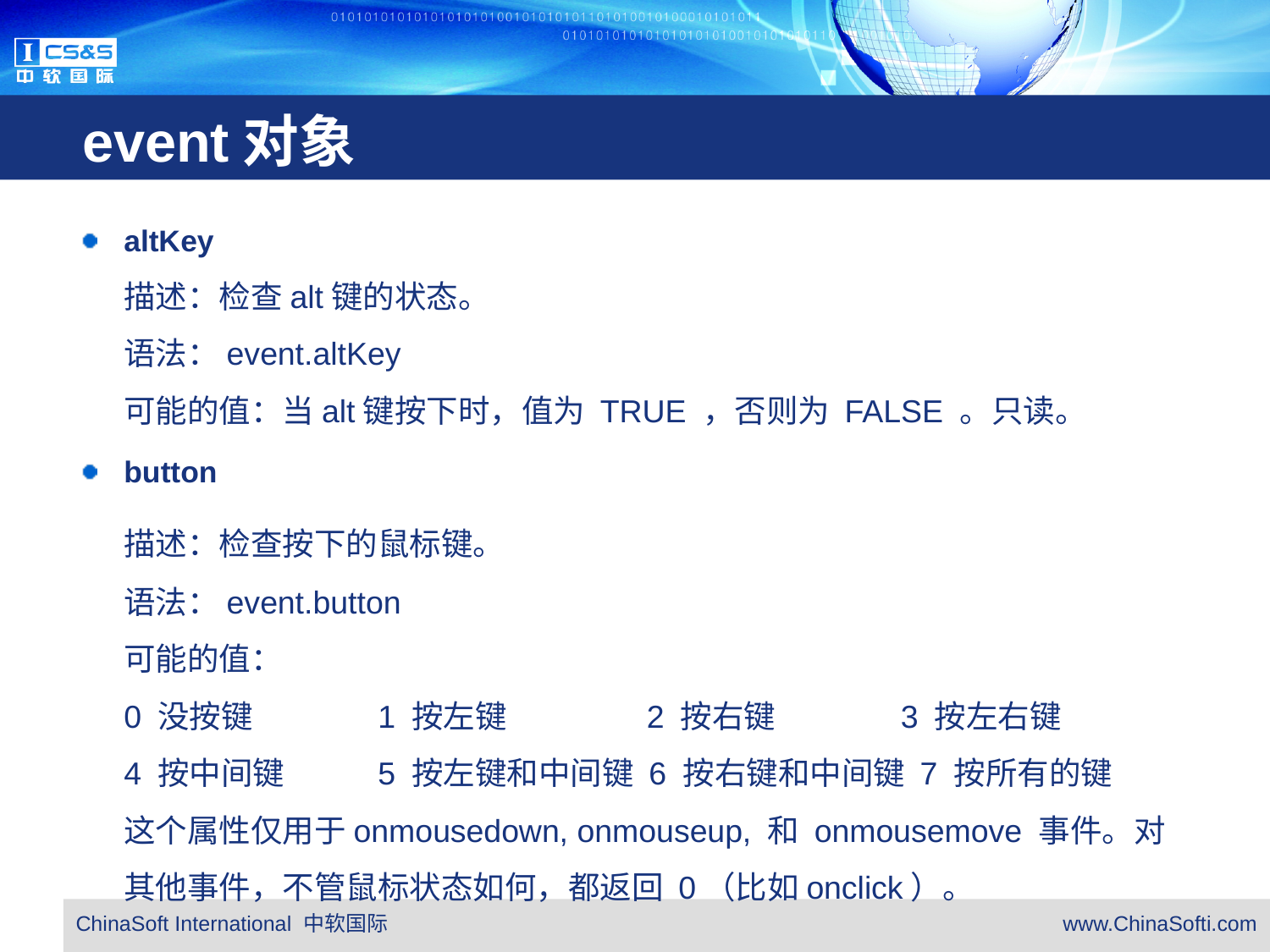

# event对象
altKey
描述：检查alt键的状态。
语法：event.altKey
可能的值：当alt键按下时，值为 TRUE ，否则为 FALSE 。只读。
button
	描述：检查按下的鼠标键。
语法：event.button
可能的值：
0 没按键 	1 按左键 	 2 按右键 	 3 按左右键
4 按中间键 	5 按左键和中间键 6 按右键和中间键 7 按所有的键
这个属性仅用于onmousedown, onmouseup, 和 onmousemove 事件。对其他事件，不管鼠标状态如何，都返回 0（比如onclick）。